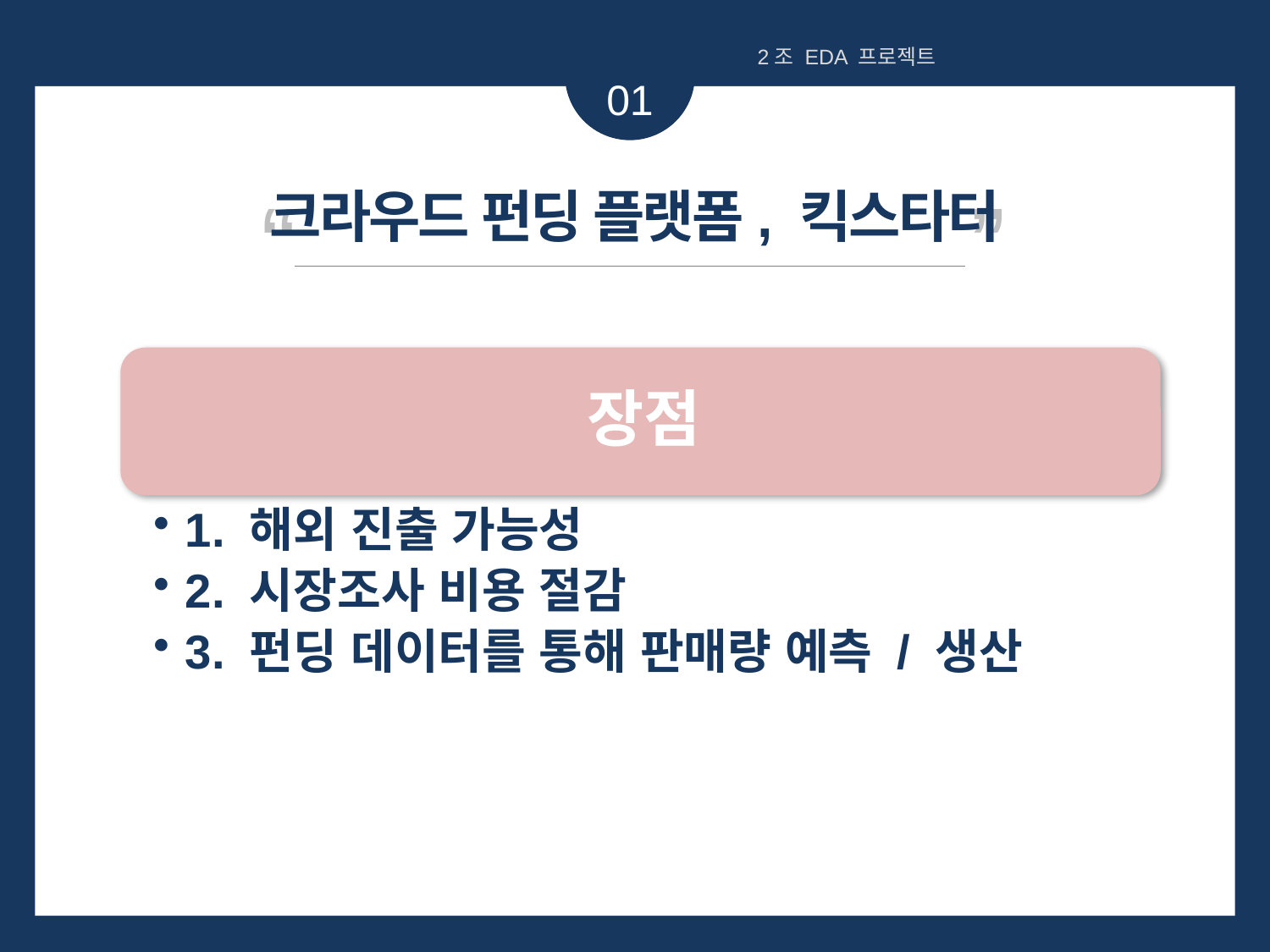

2조 EDA 프로젝트
01

“                       ”
크라우드 펀딩 플랫폼, 킥스타터
장점
1. 해외 진출 가능성
2. 시장조사 비용 절감
3. 펀딩 데이터를 통해 판매량 예측 / 생산